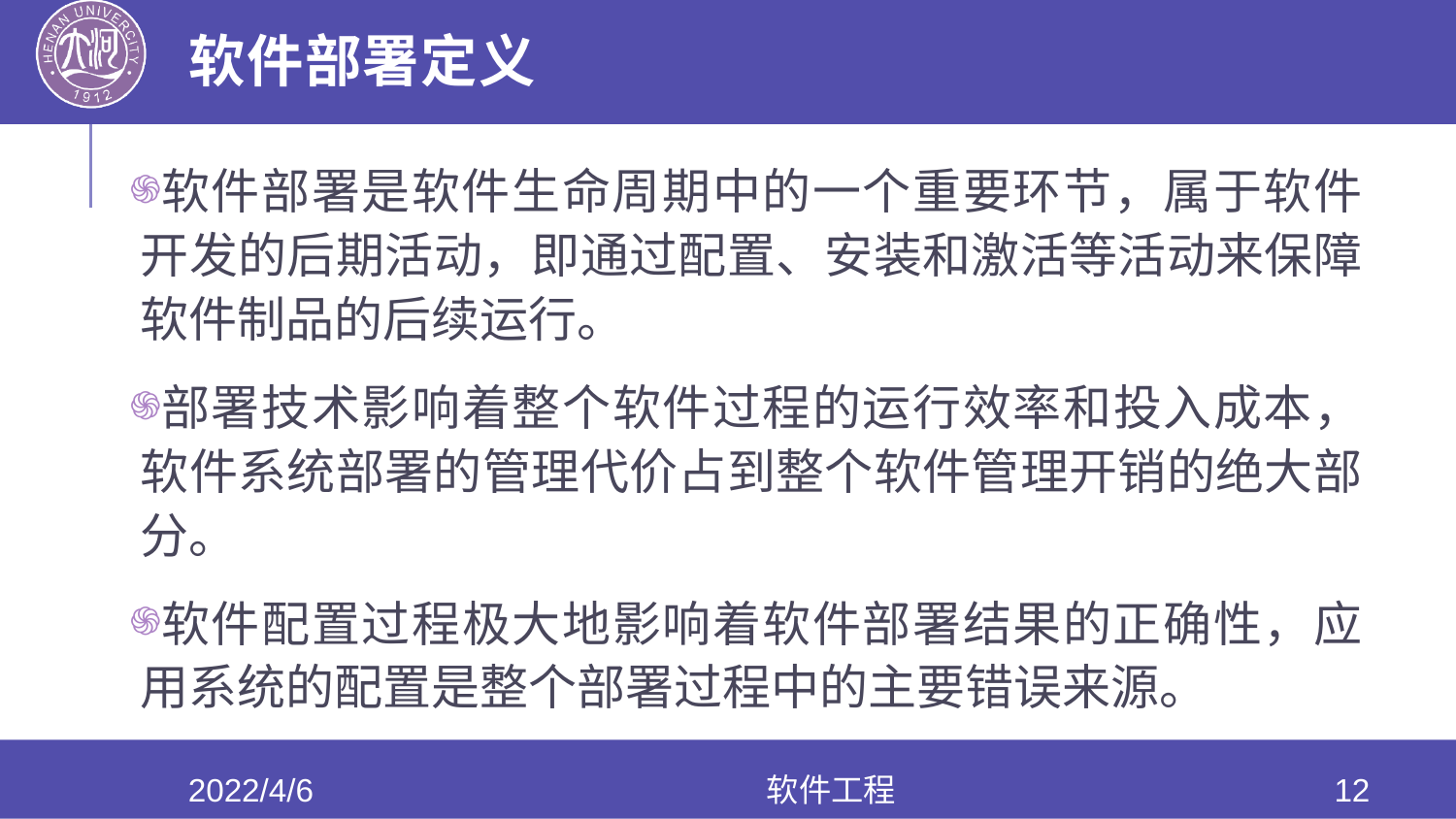

# 软件部署定义
软件部署是软件生命周期中的一个重要环节，属于软件开发的后期活动，即通过配置、安装和激活等活动来保障软件制品的后续运行。
部署技术影响着整个软件过程的运行效率和投入成本，软件系统部署的管理代价占到整个软件管理开销的绝大部分。
软件配置过程极大地影响着软件部署结果的正确性，应用系统的配置是整个部署过程中的主要错误来源。
2022/4/6
软件工程
12